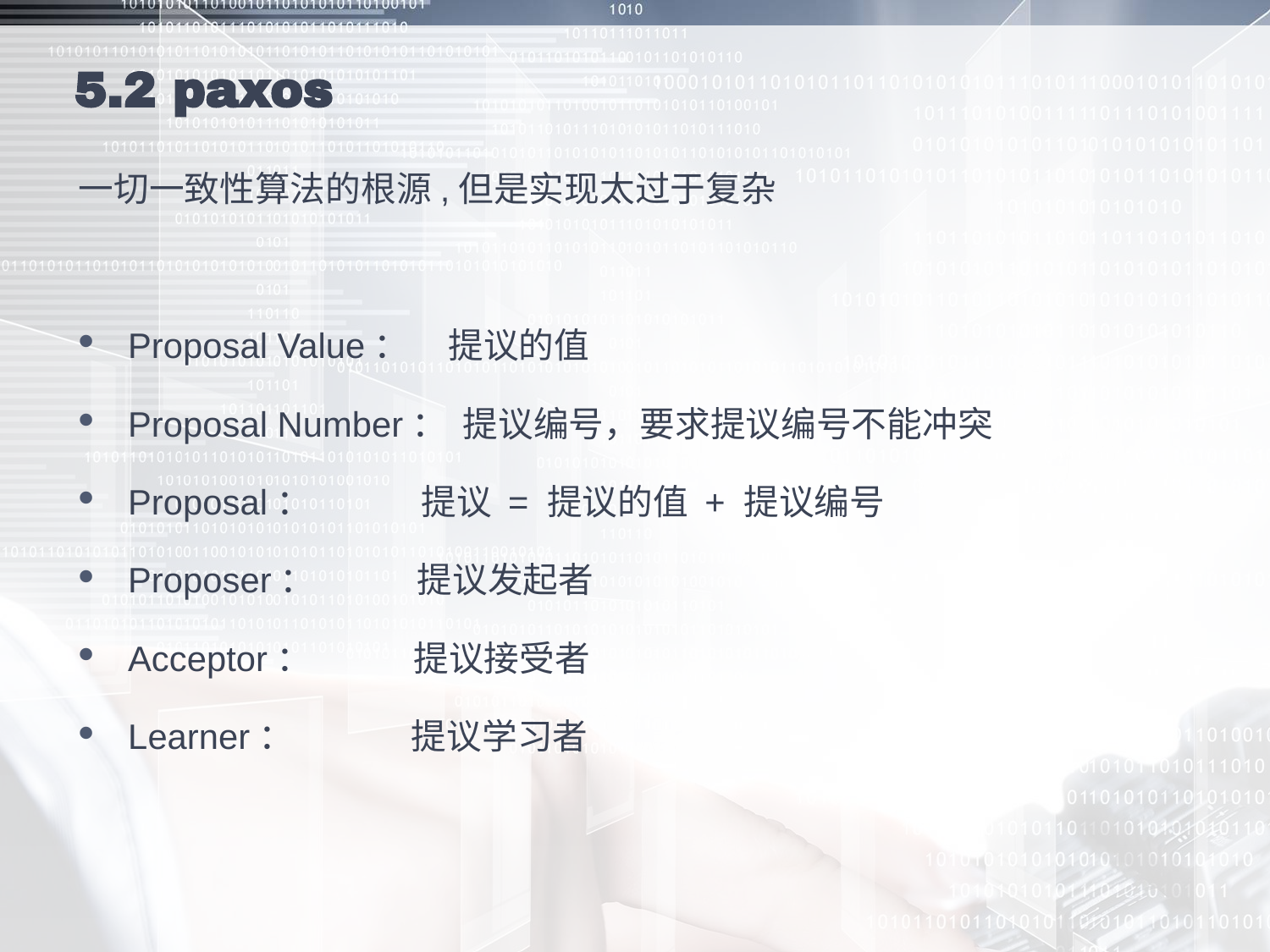

# 5.2 paxos
一切一致性算法的根源,但是实现太过于复杂

Proposal Value：     提议的值
Proposal Number：  提议编号，要求提议编号不能冲突
Proposal：              提议 = 提议的值 + 提议编号
Proposer：             提议发起者
Acceptor：             提议接受者
Learner：               提议学习者